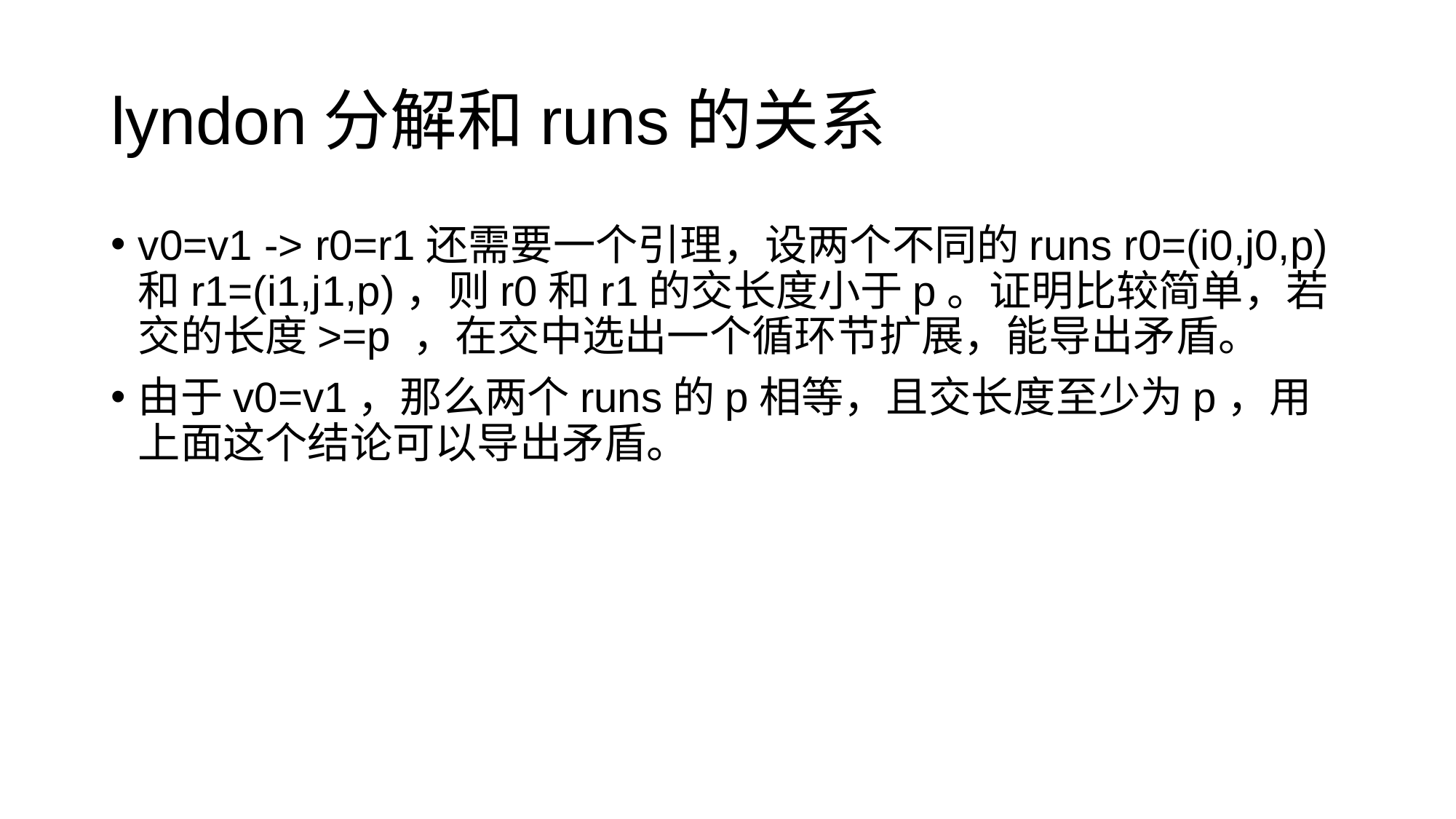

# lyndon分解和runs的关系
v0=v1 -> r0=r1还需要一个引理，设两个不同的runs r0=(i0,j0,p)和r1=(i1,j1,p)，则r0和r1的交长度小于p。证明比较简单，若交的长度>=p ，在交中选出一个循环节扩展，能导出矛盾。
由于v0=v1，那么两个runs的p相等，且交长度至少为p，用上面这个结论可以导出矛盾。